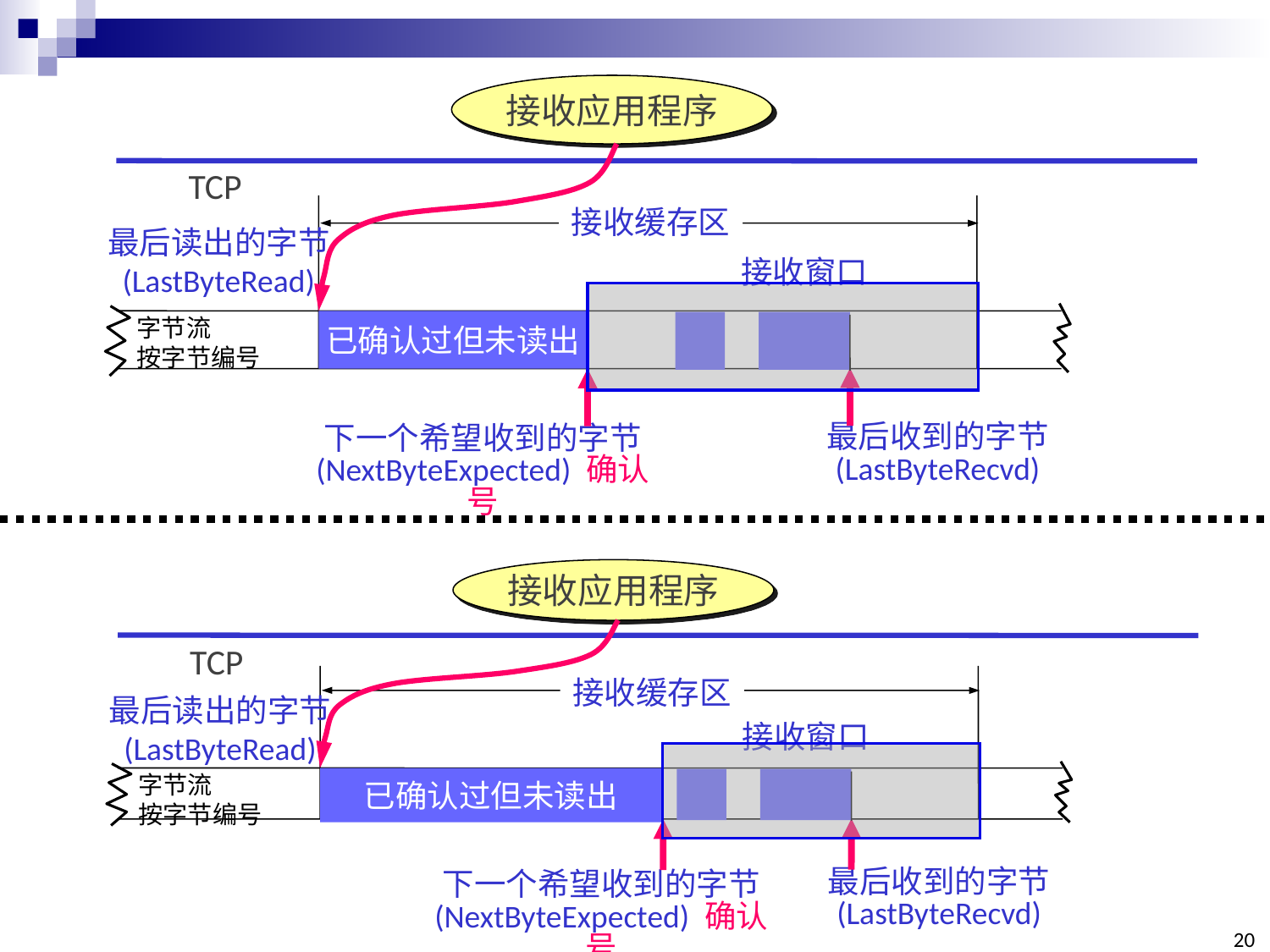

接收应用程序

TCP

接收缓存区

最后读出的字节
(LastByteRead)
接收窗口

字节流
按字节编号
已确认过但未读出

最后收到的字节
(LastByteRecvd)
下一个希望收到的字节
(NextByteExpected) 确认号
接收应用程序

TCP

接收缓存区

最后读出的字节
(LastByteRead)
接收窗口

字节流
按字节编号
已确认过但未读出

最后收到的字节
(LastByteRecvd)
下一个希望收到的字节
(NextByteExpected) 确认号
20